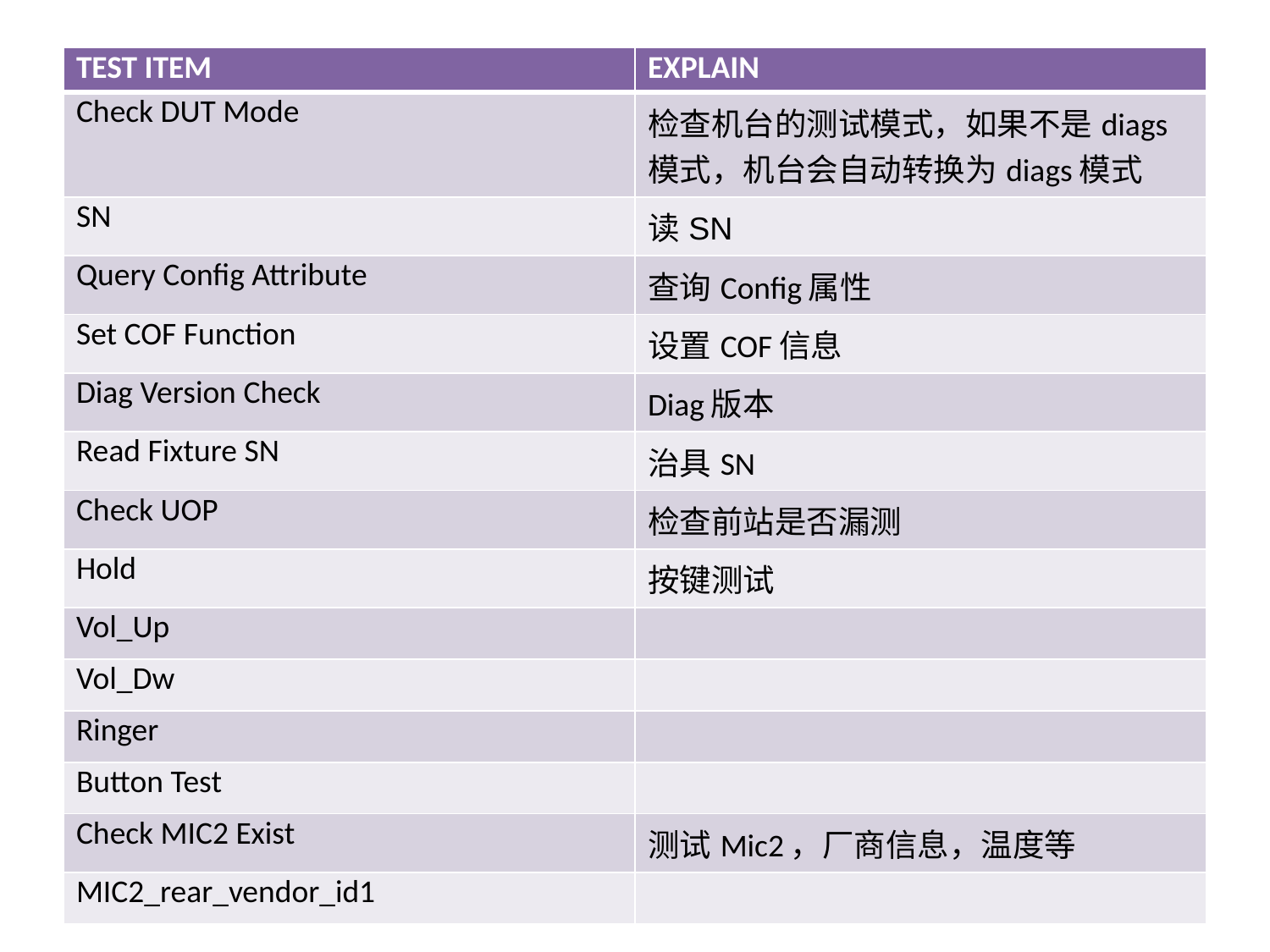

#
| TEST ITEM | EXPLAIN |
| --- | --- |
| Check DUT Mode | 检查机台的测试模式，如果不是diags模式，机台会自动转换为diags模式 |
| SN | 读SN |
| Query Config Attribute | 查询Config属性 |
| Set COF Function | 设置COF信息 |
| Diag Version Check | Diag版本 |
| Read Fixture SN | 治具SN |
| Check UOP | 检查前站是否漏测 |
| Hold | 按键测试 |
| Vol\_Up |  |
| Vol\_Dw |  |
| Ringer |  |
| Button Test |  |
| Check MIC2 Exist | 测试Mic2，厂商信息，温度等 |
| MIC2\_rear\_vendor\_id1 |  |